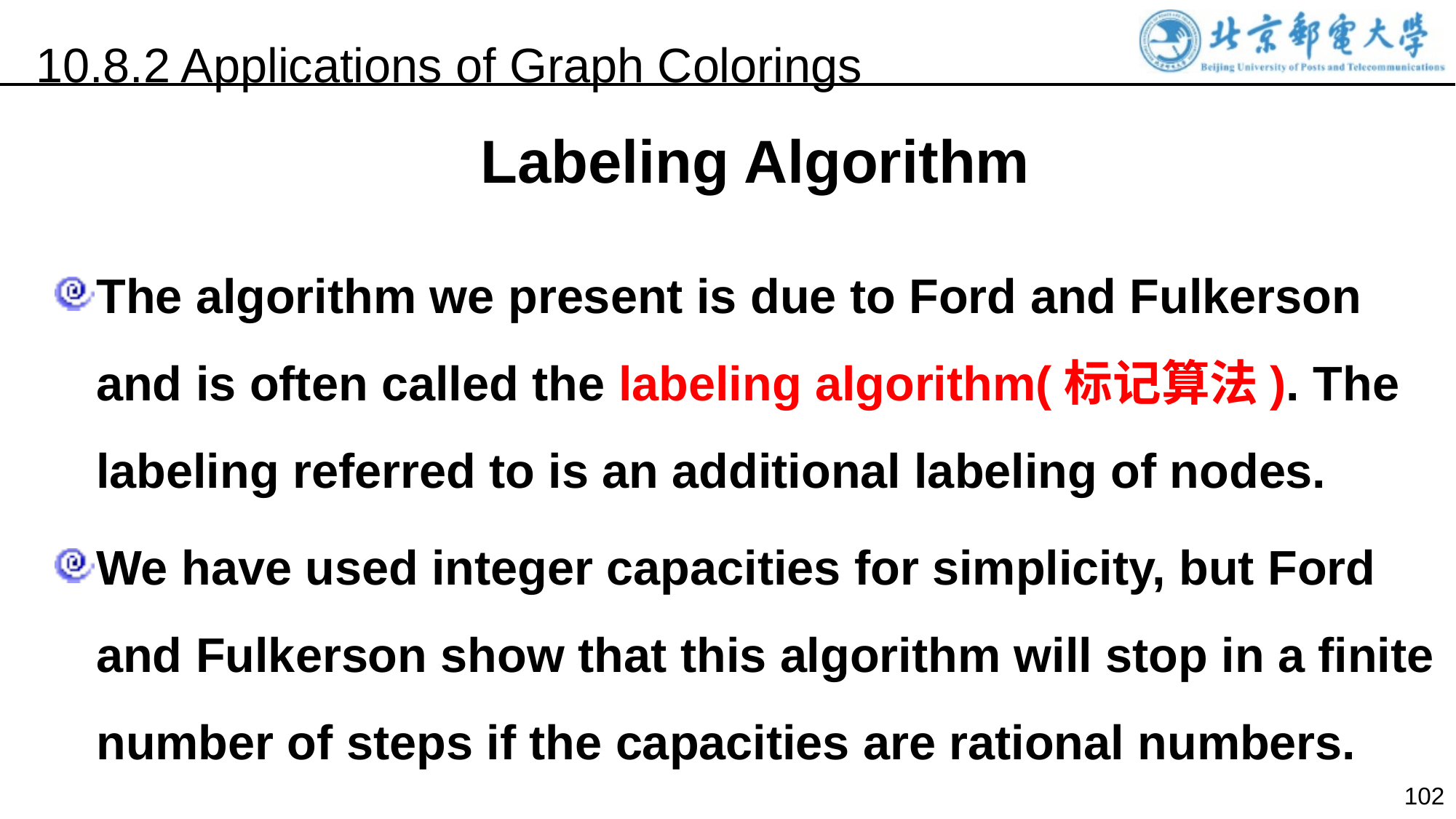

10.8.2 Applications of Graph Colorings
Labeling Algorithm
The algorithm we present is due to Ford and Fulkerson and is often called the labeling algorithm(标记算法). The labeling referred to is an additional labeling of nodes.
We have used integer capacities for simplicity, but Ford and Fulkerson show that this algorithm will stop in a finite number of steps if the capacities are rational numbers.